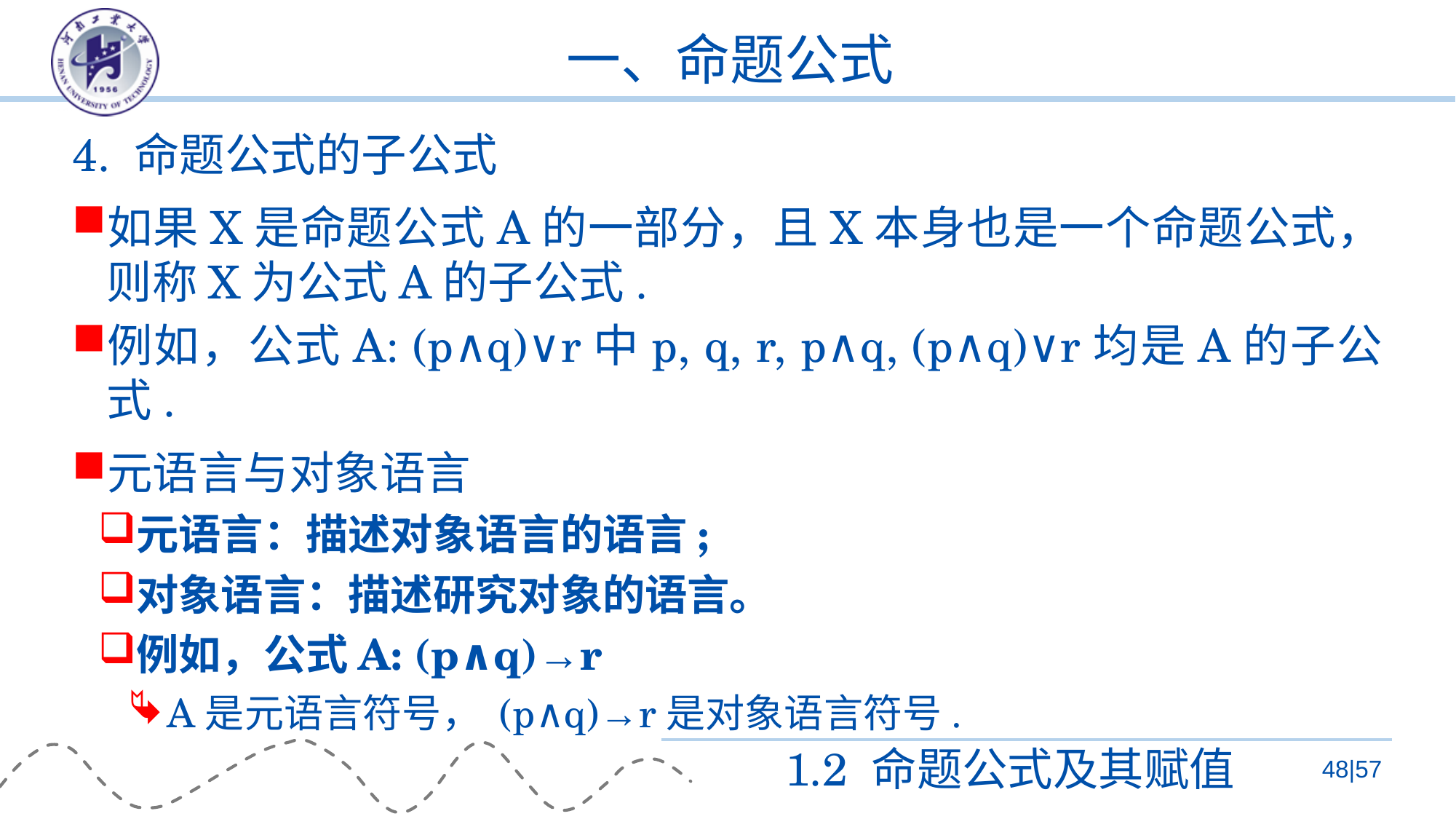

# 一、命题公式
4. 命题公式的子公式
如果X是命题公式A的一部分，且X本身也是一个命题公式，则称X为公式A的子公式.
例如，公式A: (p∧q)∨r中p, q, r, p∧q, (p∧q)∨r均是A的子公式.
元语言与对象语言
元语言：描述对象语言的语言;
对象语言：描述研究对象的语言。
例如，公式A: (p∧q)→r
A是元语言符号， (p∧q)→r是对象语言符号.
1.2 命题公式及其赋值
48|57